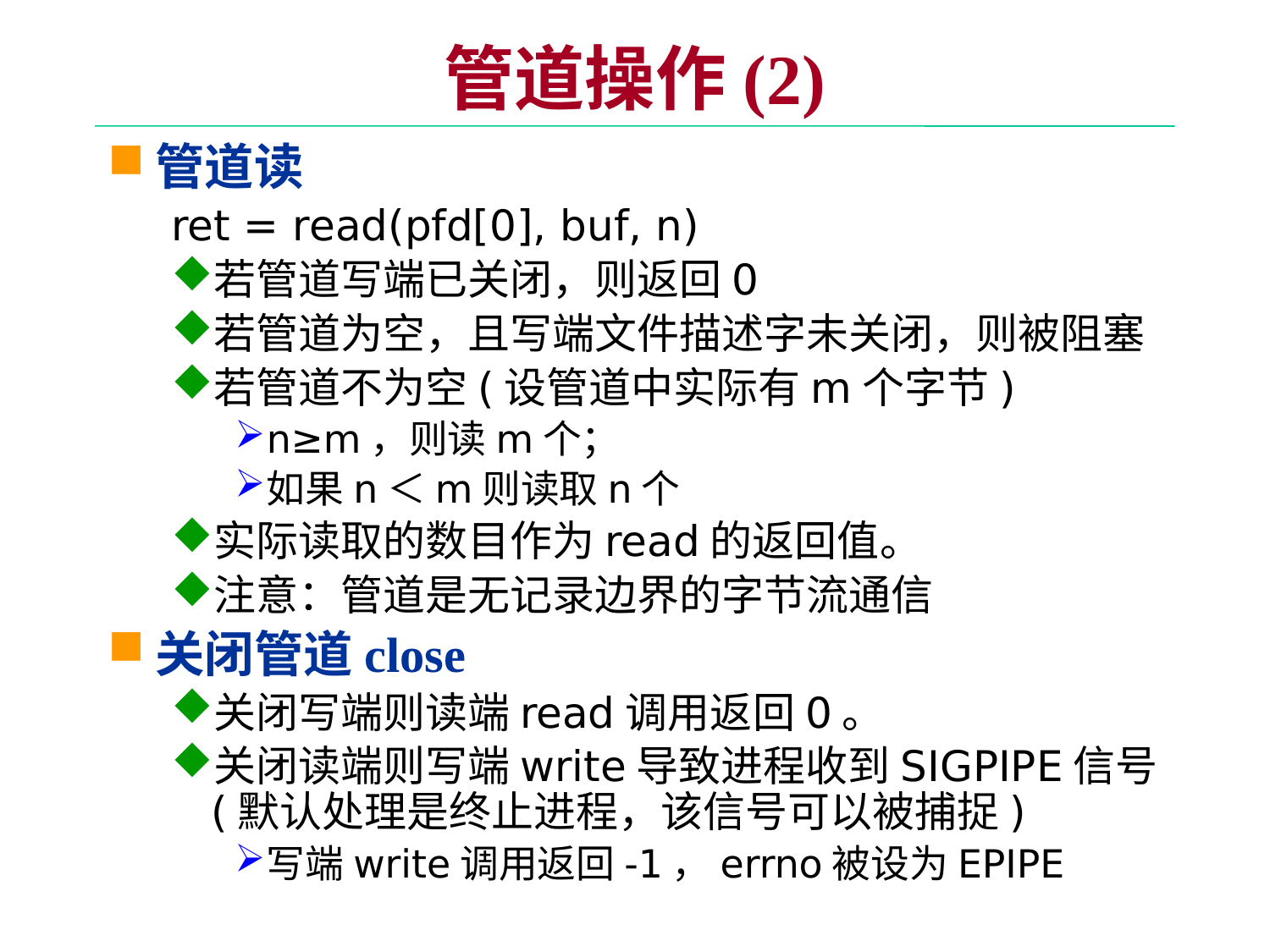

# 管道操作(2)
管道读
ret = read(pfd[0], buf, n)
若管道写端已关闭，则返回0
若管道为空，且写端文件描述字未关闭，则被阻塞
若管道不为空(设管道中实际有m个字节)
n≥m，则读m个；
如果n＜m则读取n个
实际读取的数目作为read的返回值。
注意：管道是无记录边界的字节流通信
关闭管道close
关闭写端则读端read调用返回0。
关闭读端则写端write导致进程收到SIGPIPE信号(默认处理是终止进程，该信号可以被捕捉)
写端write调用返回-1，errno被设为EPIPE